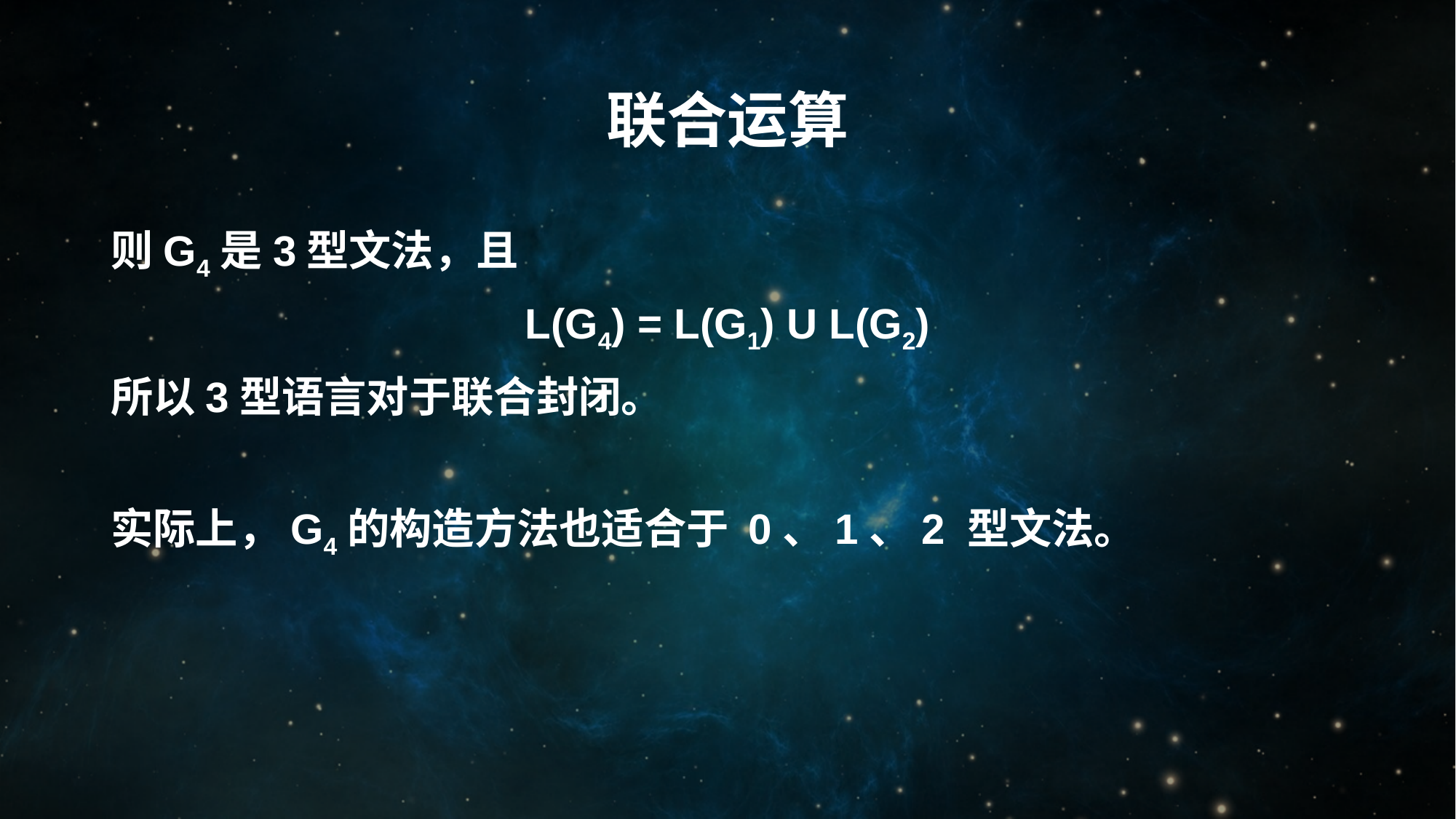

# 联合运算
则G4是3型文法，且
L(G4) = L(G1) U L(G2)
所以3型语言对于联合封闭。

实际上，G4的构造方法也适合于 0、1、2 型文法。